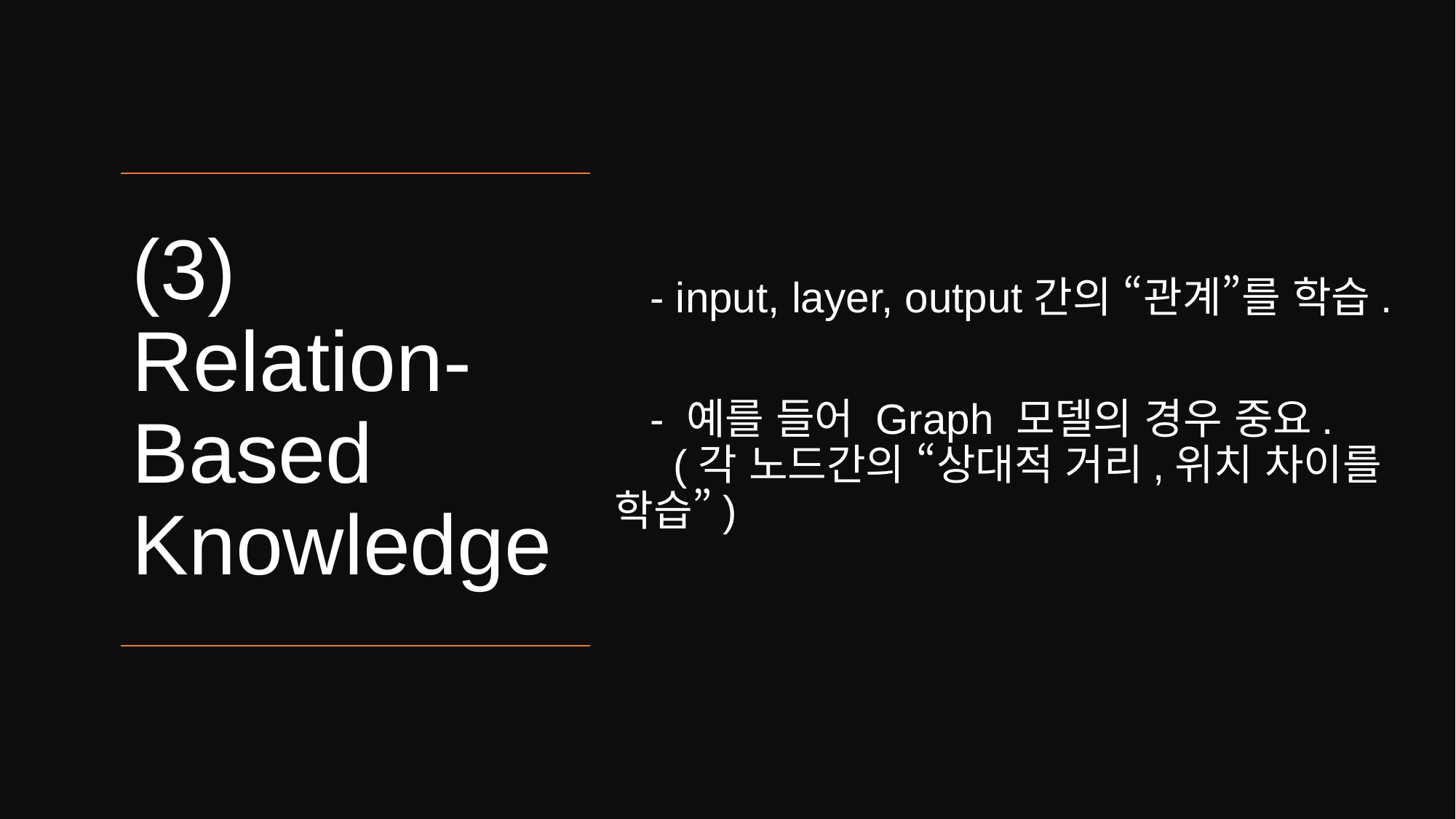

- input, layer, output간의 “관계”를 학습.

   - 예를 들어 Graph 모델의 경우 중요.
     (각 노드간의 “상대적 거리,위치 차이를 학습”)
# (3) Relation-Based Knowledge